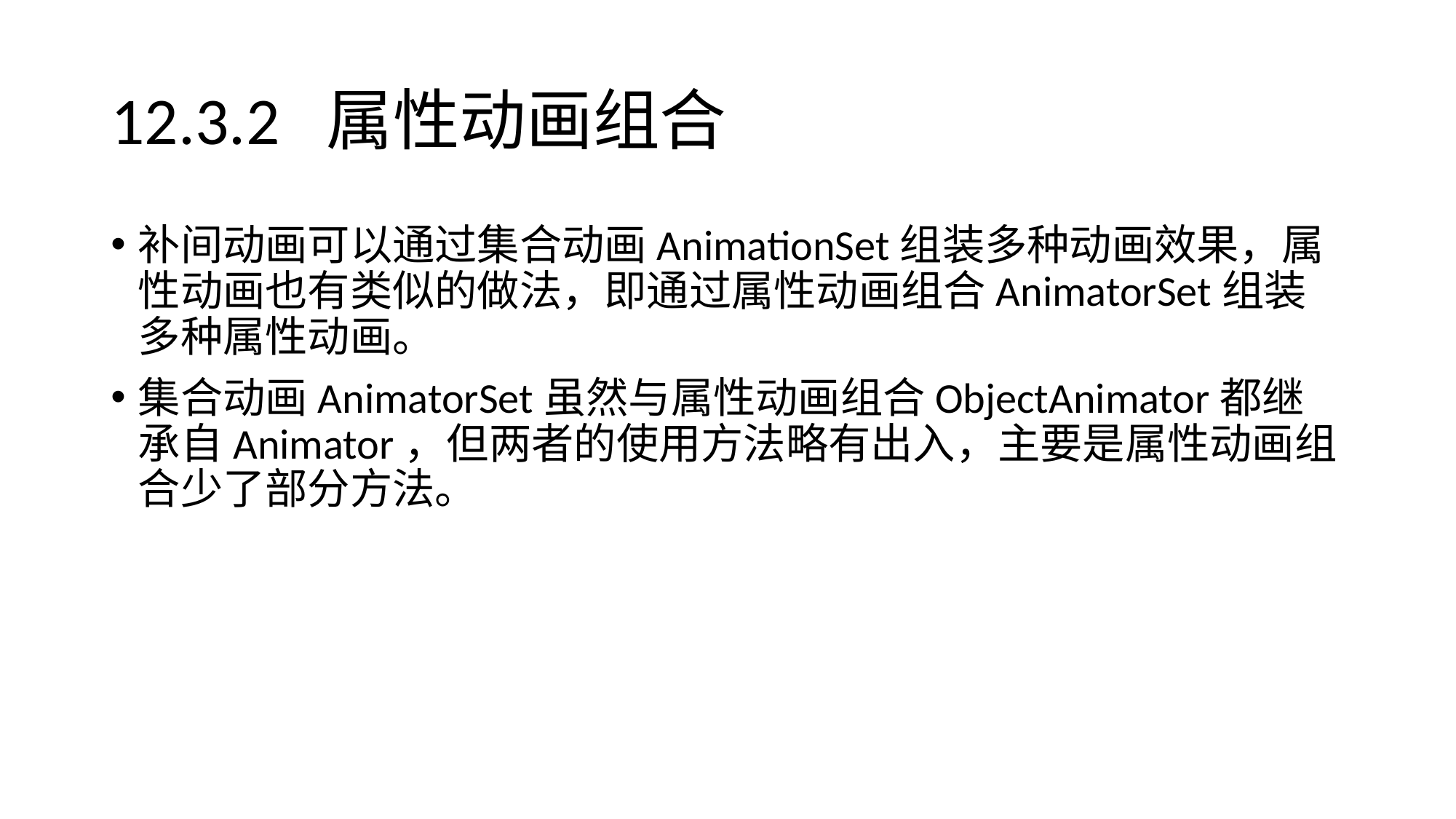

# 12.3.2  属性动画组合
补间动画可以通过集合动画AnimationSet组装多种动画效果，属性动画也有类似的做法，即通过属性动画组合AnimatorSet组装多种属性动画。
集合动画AnimatorSet虽然与属性动画组合ObjectAnimator都继承自Animator，但两者的使用方法略有出入，主要是属性动画组合少了部分方法。